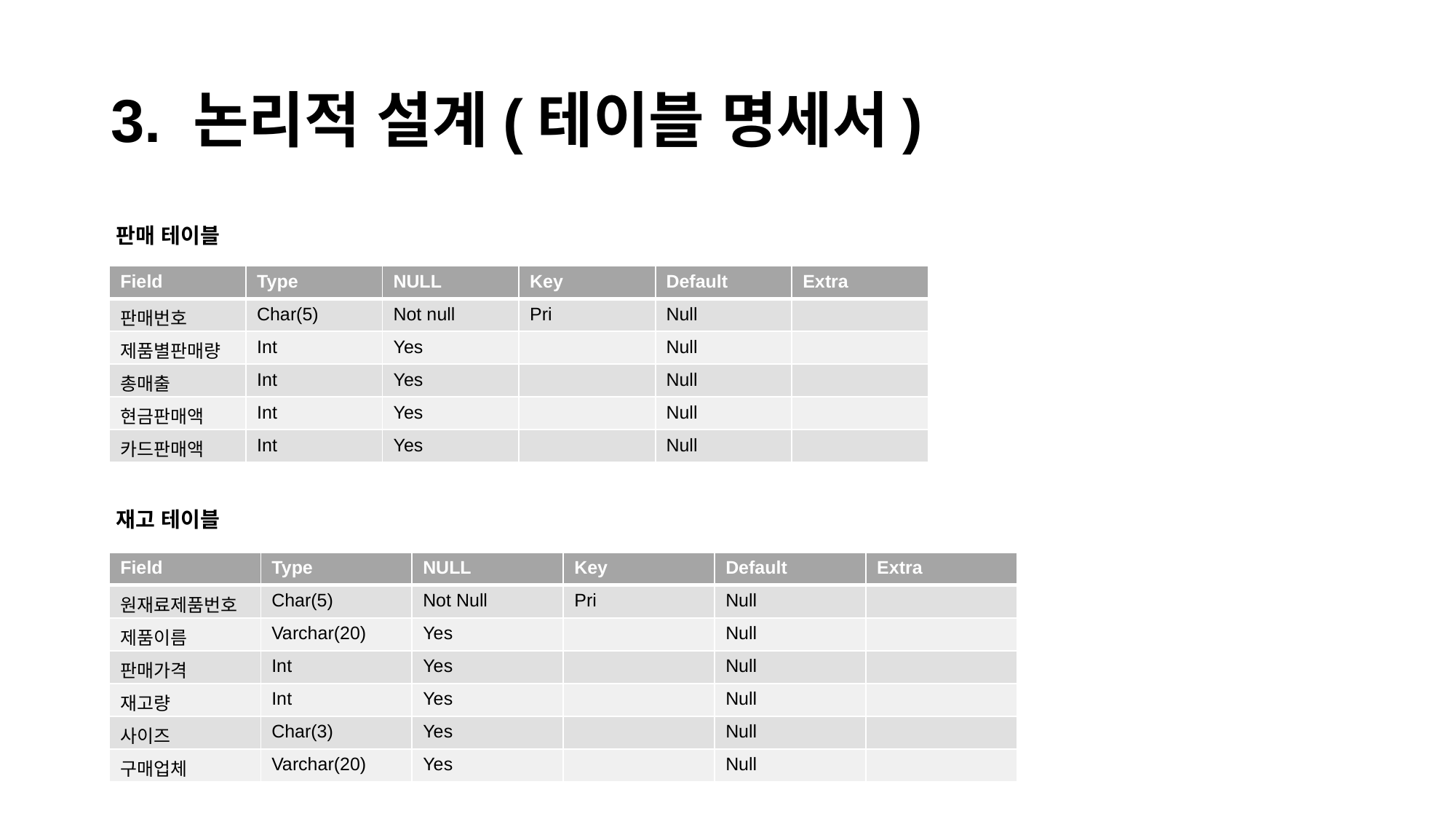

# 3. 논리적 설계(테이블 명세서)
판매 테이블
| Field | Type | NULL | Key | Default | Extra |
| --- | --- | --- | --- | --- | --- |
| 판매번호 | Char(5) | Not null | Pri | Null |  |
| 제품별판매량 | Int | Yes |  | Null |  |
| 총매출 | Int | Yes |  | Null |  |
| 현금판매액 | Int | Yes |  | Null |  |
| 카드판매액 | Int | Yes |  | Null |  |
재고 테이블
| Field | Type | NULL | Key | Default | Extra |
| --- | --- | --- | --- | --- | --- |
| 원재료제품번호 | Char(5) | Not Null | Pri | Null |  |
| 제품이름 | Varchar(20) | Yes |  | Null |  |
| 판매가격 | Int | Yes |  | Null |  |
| 재고량 | Int | Yes |  | Null |  |
| 사이즈 | Char(3) | Yes |  | Null |  |
| 구매업체 | Varchar(20) | Yes |  | Null |  |